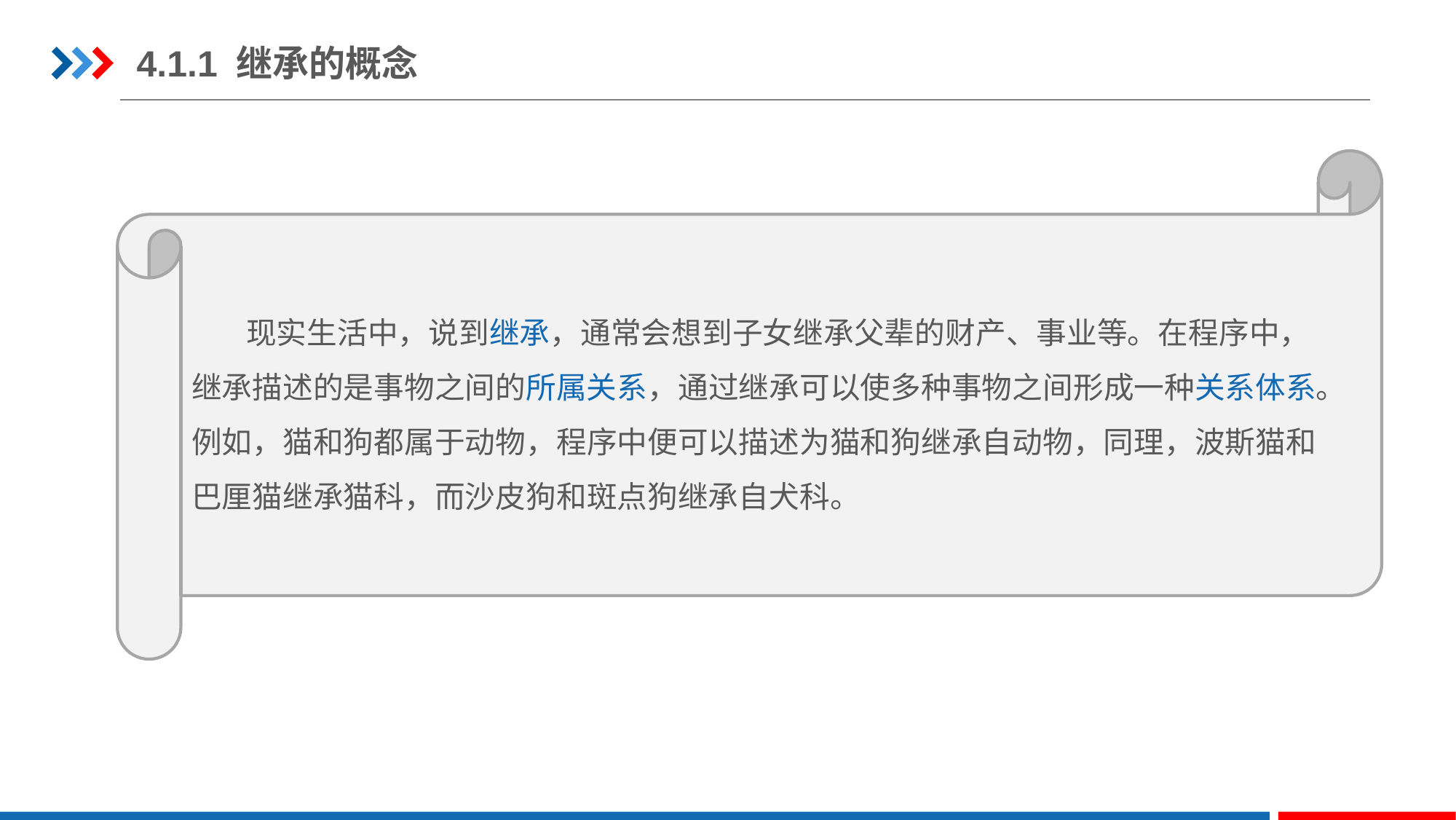

4.1.1 继承的概念
现实生活中，说到继承，通常会想到子女继承父辈的财产、事业等。在程序中，继承描述的是事物之间的所属关系，通过继承可以使多种事物之间形成一种关系体系。例如，猫和狗都属于动物，程序中便可以描述为猫和狗继承自动物，同理，波斯猫和巴厘猫继承猫科，而沙皮狗和斑点狗继承自犬科。